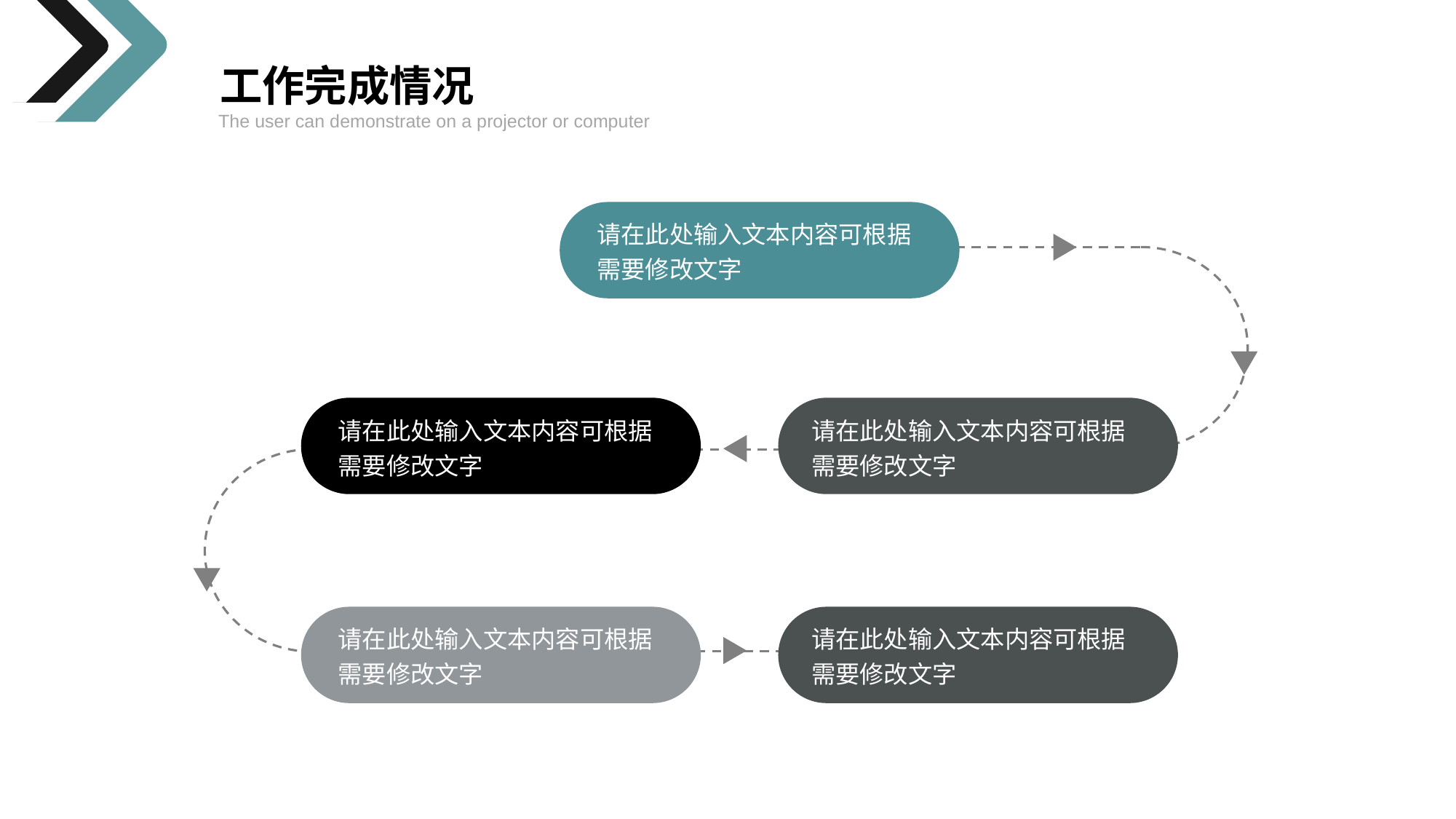

工作完成情况
The user can demonstrate on a projector or computer

请在此处输入文本内容可根据需要修改文字
请在此处输入文本内容可根据需要修改文字
请在此处输入文本内容可根据需要修改文字
请在此处输入文本内容可根据需要修改文字
请在此处输入文本内容可根据需要修改文字